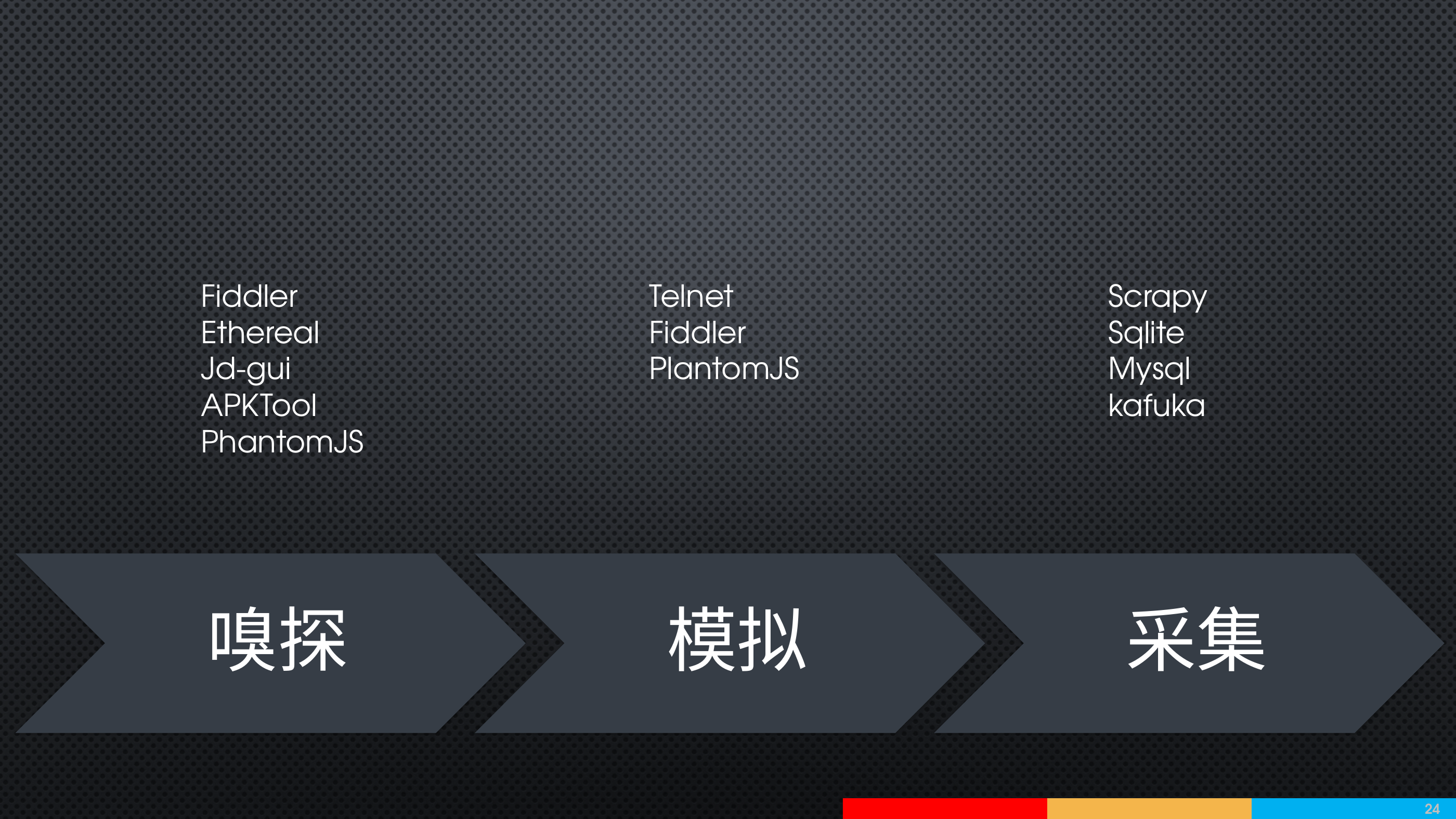

Fiddler
Ethereal
Jd-gui
APKTool
PhantomJS

Telnet
Fiddler
PlantomJS
Scrapy
Sqlite
Mysql
kafuka
嗅探
模拟
采集